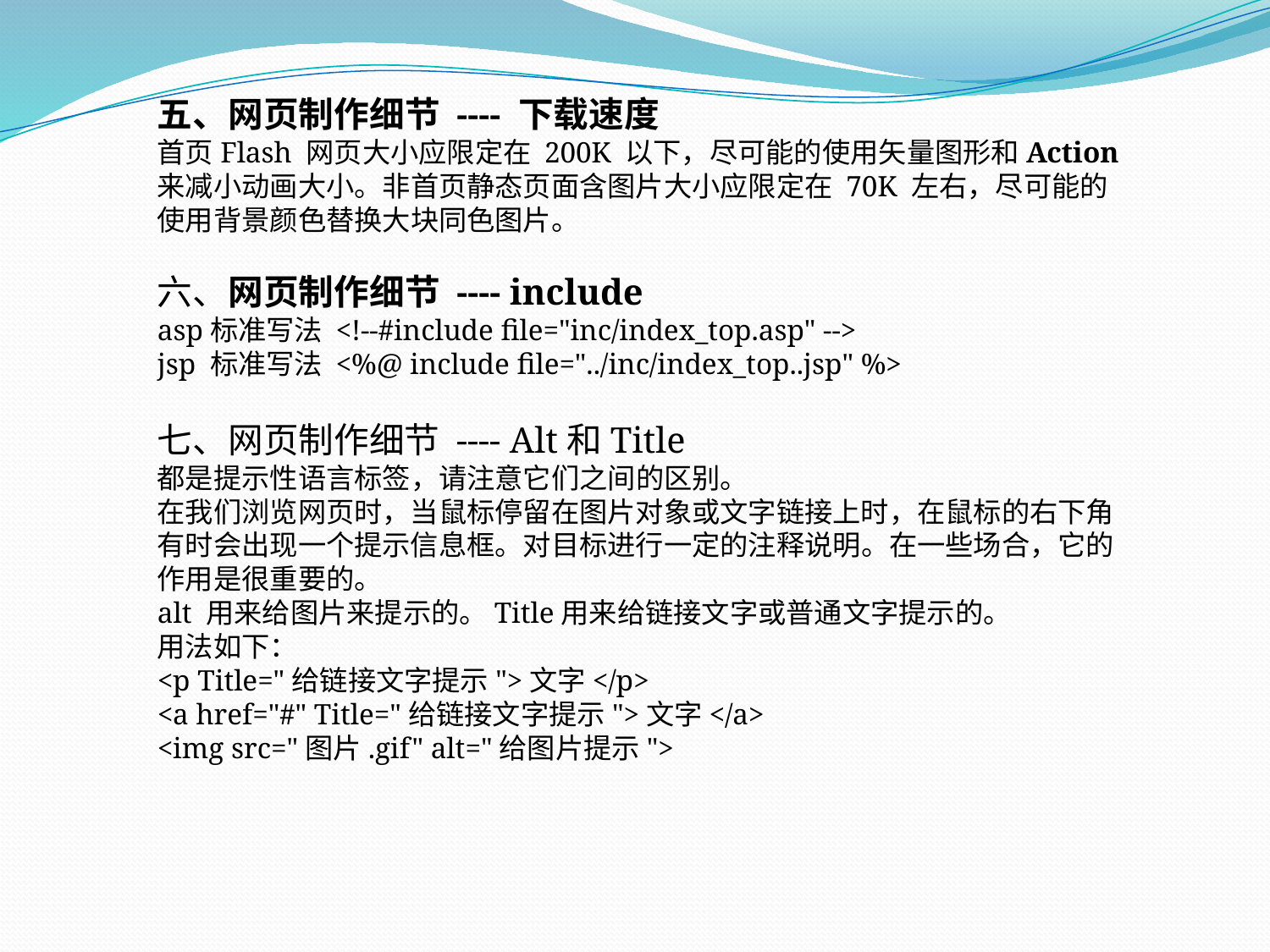

五、网页制作细节 ---- 下载速度
首页Flash 网页大小应限定在 200K 以下，尽可能的使用矢量图形和Action来减小动画大小。非首页静态页面含图片大小应限定在 70K 左右，尽可能的使用背景颜色替换大块同色图片。
 
六、网页制作细节 ---- include
asp标准写法 <!--#include file="inc/index_top.asp" -->
jsp 标准写法 <%@ include file="../inc/index_top..jsp" %>
 
七、网页制作细节 ---- Alt和Title
都是提示性语言标签，请注意它们之间的区别。
在我们浏览网页时，当鼠标停留在图片对象或文字链接上时，在鼠标的右下角有时会出现一个提示信息框。对目标进行一定的注释说明。在一些场合，它的作用是很重要的。
alt 用来给图片来提示的。Title用来给链接文字或普通文字提示的。
用法如下：
<p Title="给链接文字提示">文字</p>
<a href="#" Title="给链接文字提示">文字</a>
<img src="图片.gif" alt="给图片提示">